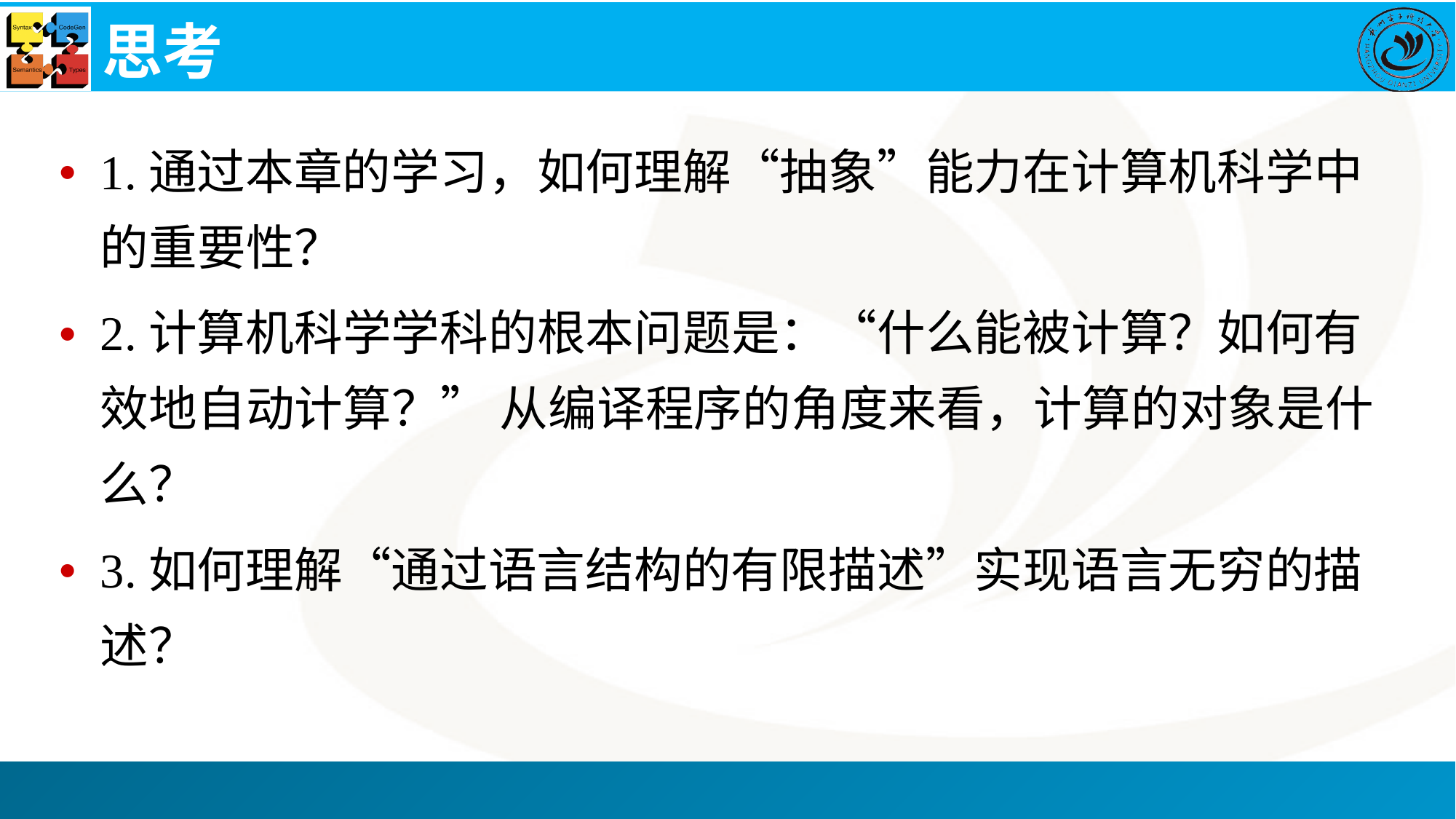

# 思考
1.通过本章的学习，如何理解“抽象”能力在计算机科学中的重要性？
2.计算机科学学科的根本问题是：“什么能被计算？如何有效地自动计算？” 从编译程序的角度来看，计算的对象是什么？
3.如何理解“通过语言结构的有限描述”实现语言无穷的描述？
88